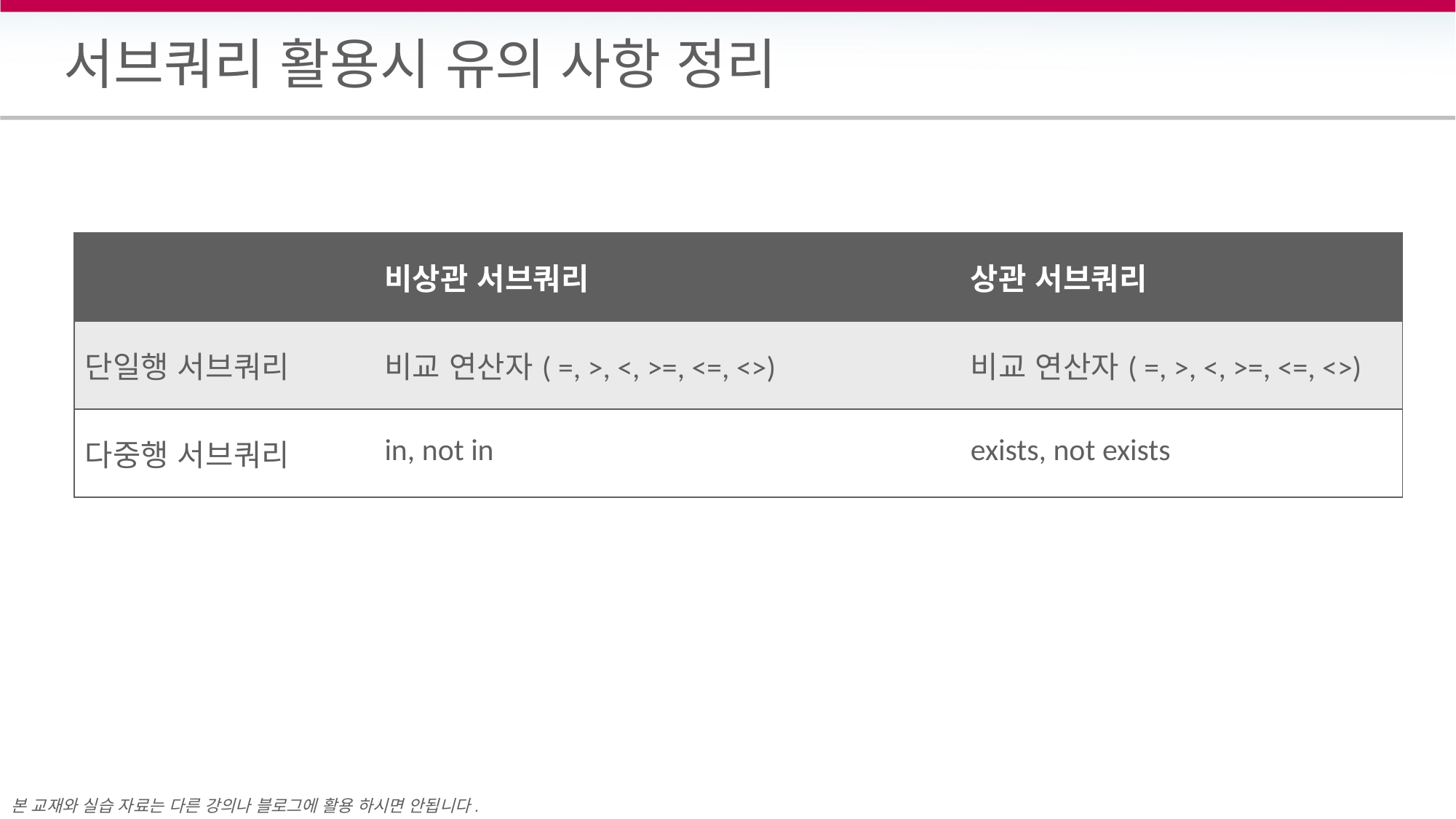

# 서브쿼리 활용시 유의 사항 정리
|  | 비상관 서브쿼리 | 상관 서브쿼리 |
| --- | --- | --- |
| 단일행 서브쿼리 | 비교 연산자( =, >, <, >=, <=, <>) | 비교 연산자( =, >, <, >=, <=, <>) |
| 다중행 서브쿼리 | in, not in | exists, not exists |